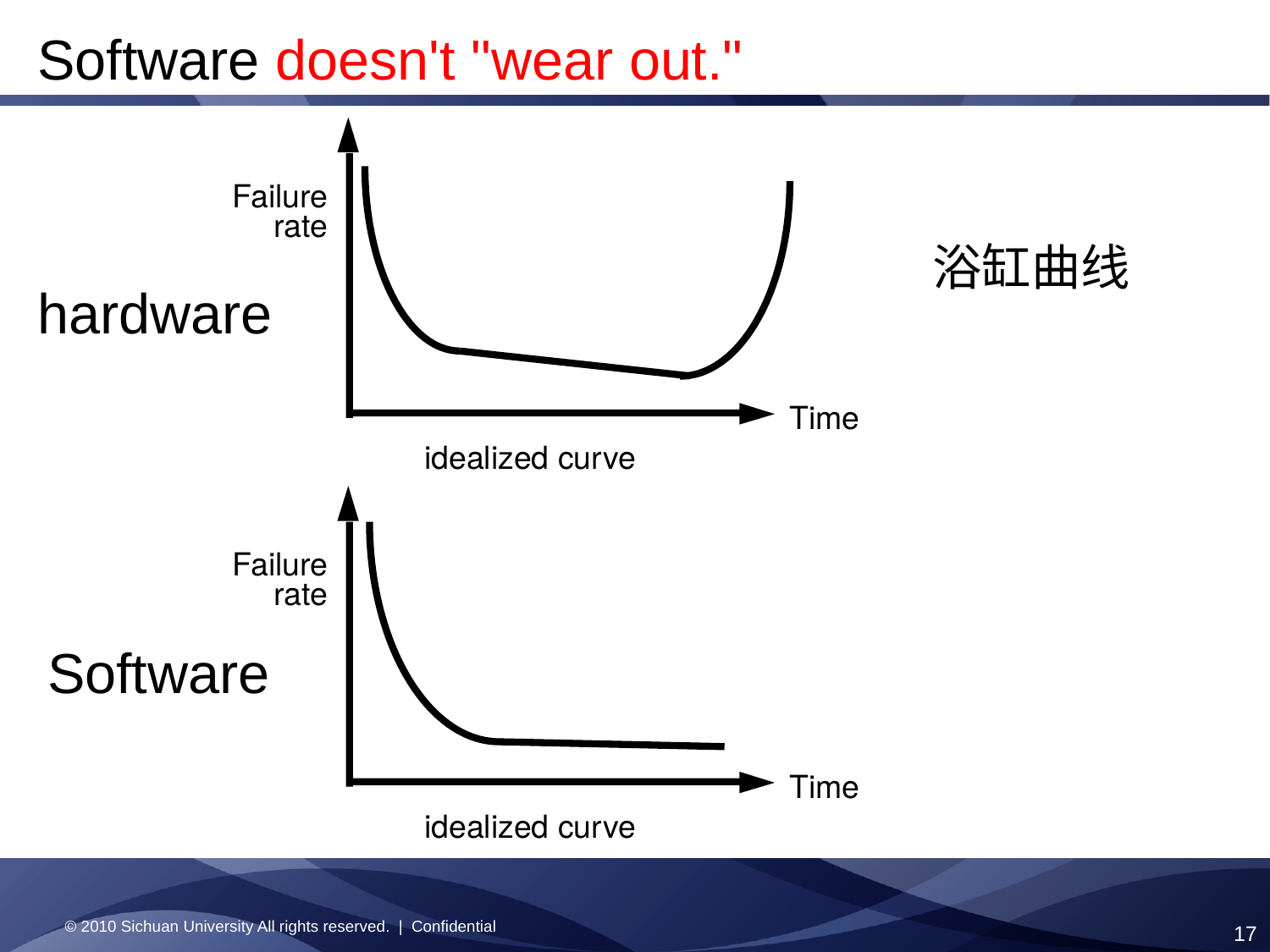

Software doesn't "wear out."

Failure

rate
浴缸曲线
hardware

Time

idealized curve

Failure
rate
Software

Time

idealized curve
© 2010 Sichuan University All rights reserved.  |  Confidential
17